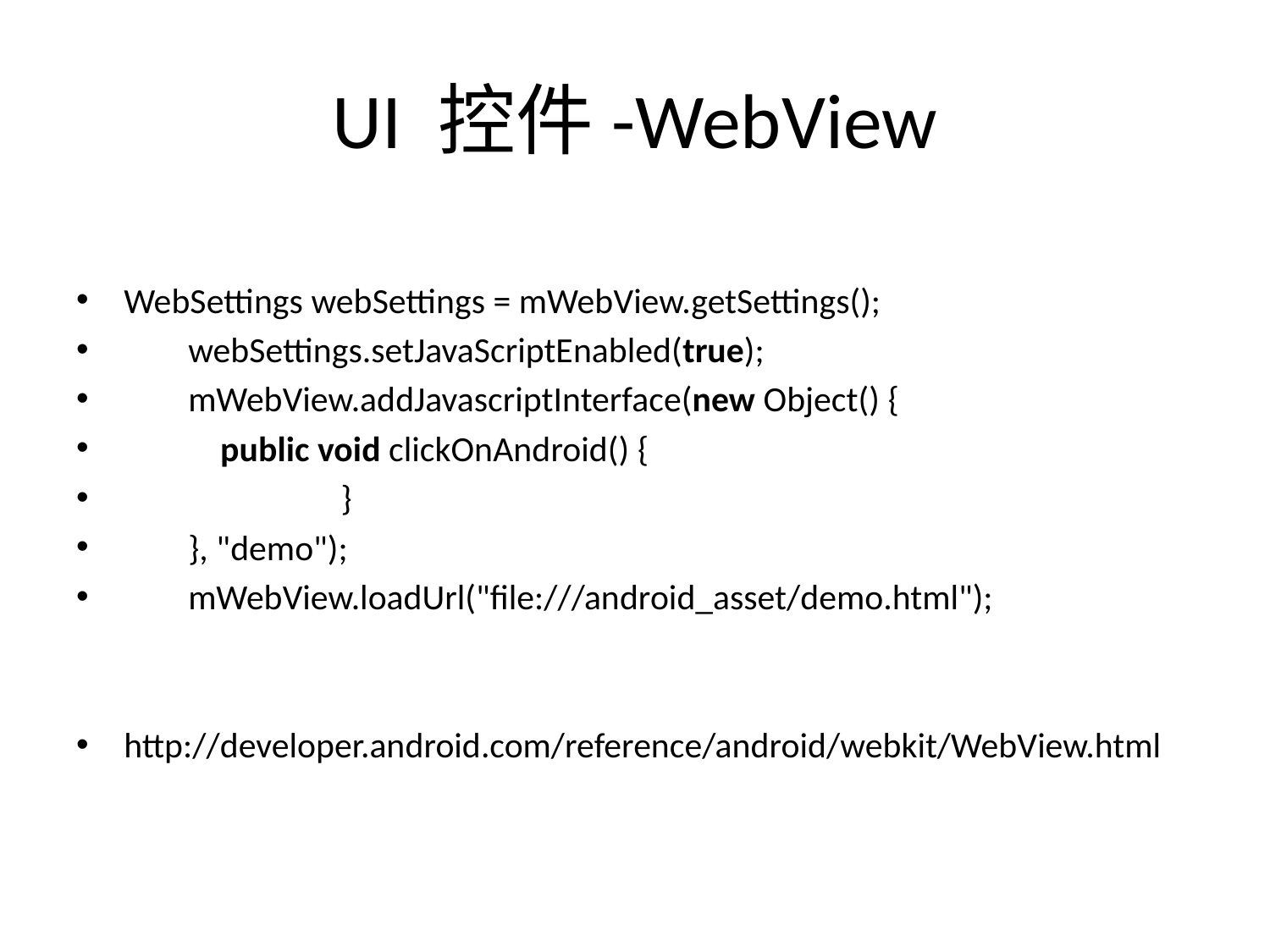

# UI 控件-WebView

WebSettings webSettings = mWebView.getSettings();
        webSettings.setJavaScriptEnabled(true);
        mWebView.addJavascriptInterface(new Object() {
            public void clickOnAndroid() {
                           }
        }, "demo");
        mWebView.loadUrl("file:///android_asset/demo.html");

http://developer.android.com/reference/android/webkit/WebView.html